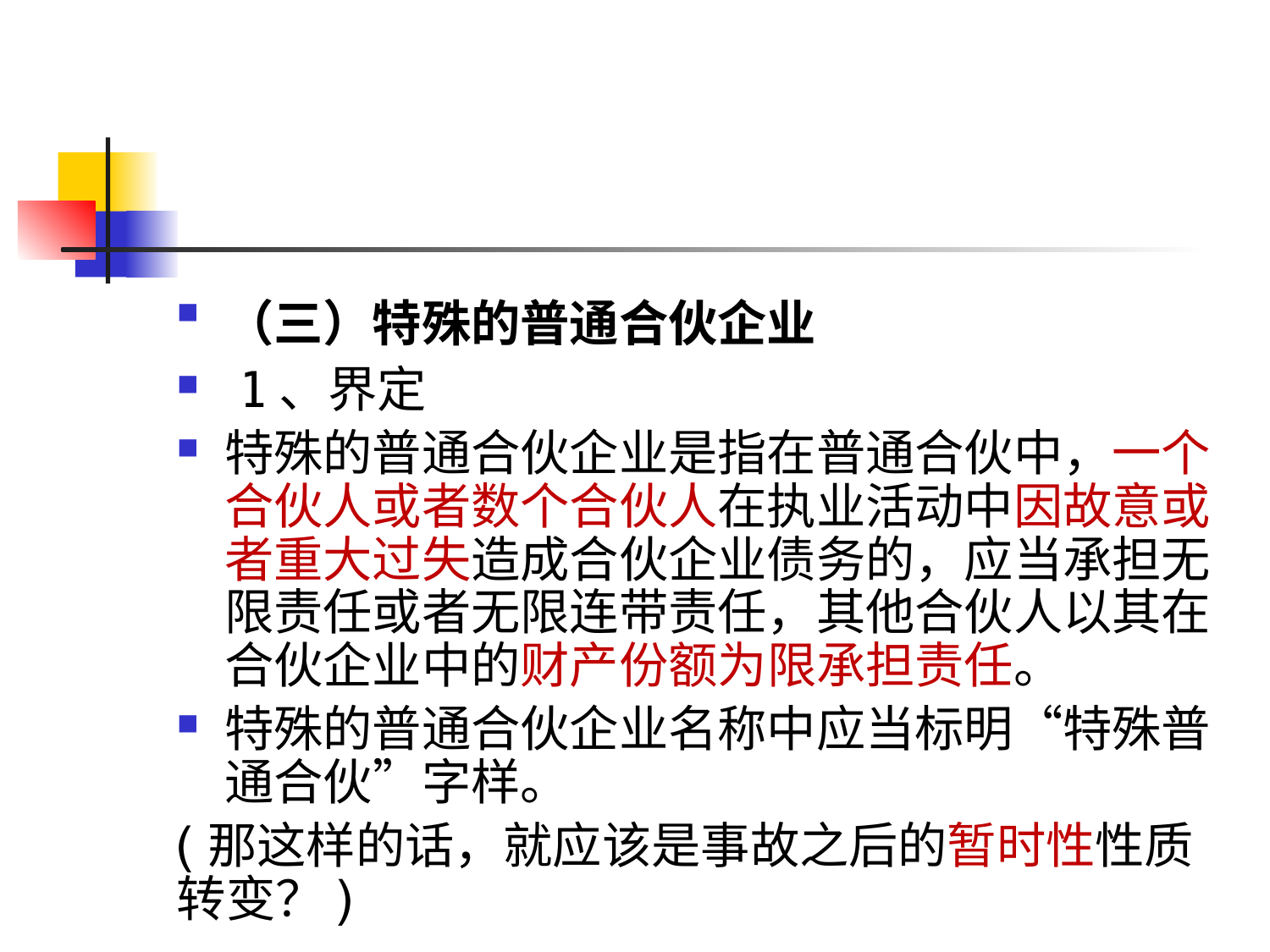

#
（三）特殊的普通合伙企业
 1、界定
特殊的普通合伙企业是指在普通合伙中，一个合伙人或者数个合伙人在执业活动中因故意或者重大过失造成合伙企业债务的，应当承担无限责任或者无限连带责任，其他合伙人以其在合伙企业中的财产份额为限承担责任。
特殊的普通合伙企业名称中应当标明“特殊普通合伙”字样。
(那这样的话，就应该是事故之后的暂时性性质转变？)